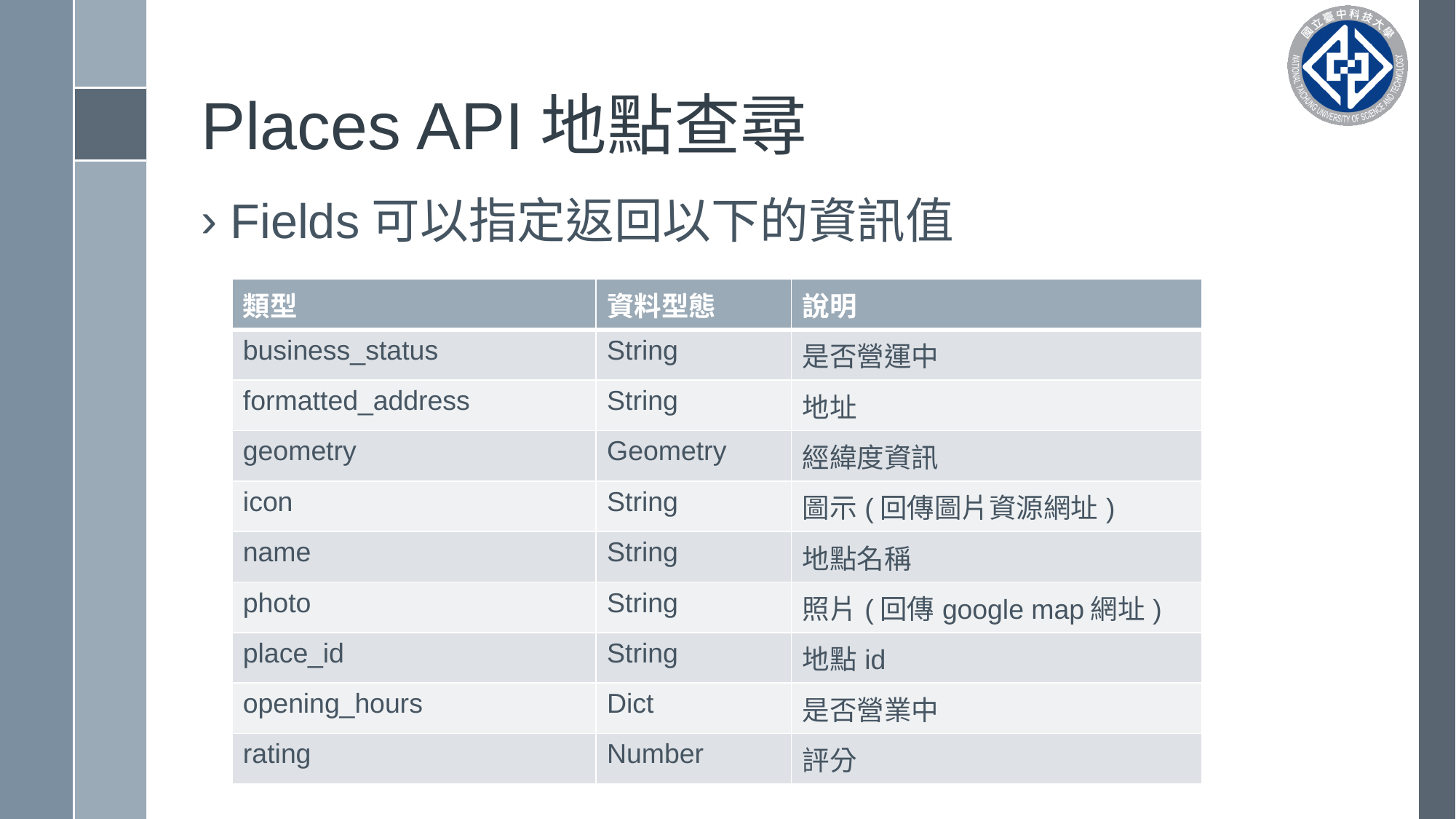

# Places API地點查尋
Fields可以指定返回以下的資訊值
| 類型 | 資料型態 | 說明 |
| --- | --- | --- |
| business\_status | String | 是否營運中 |
| formatted\_address | String | 地址 |
| geometry | Geometry | 經緯度資訊 |
| icon | String | 圖示(回傳圖片資源網址) |
| name | String | 地點名稱 |
| photo | String | 照片(回傳google map網址) |
| place\_id | String | 地點id |
| opening\_hours | Dict | 是否營業中 |
| rating | Number | 評分 |